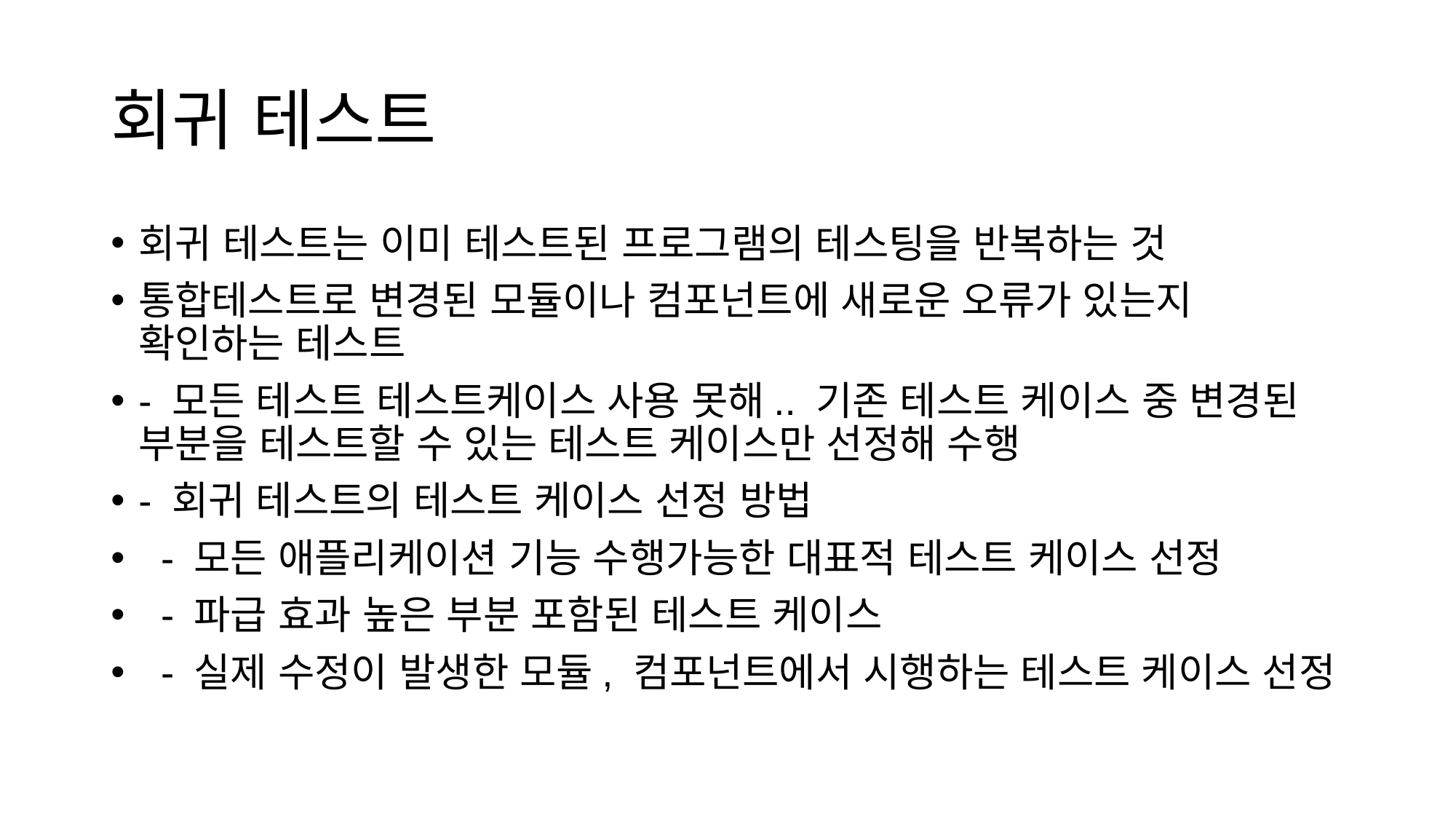

# 회귀 테스트
회귀 테스트는 이미 테스트된 프로그램의 테스팅을 반복하는 것
통합테스트로 변경된 모듈이나 컴포넌트에 새로운 오류가 있는지 확인하는 테스트
- 모든 테스트 테스트케이스 사용 못해.. 기존 테스트 케이스 중 변경된 부분을 테스트할 수 있는 테스트 케이스만 선정해 수행
- 회귀 테스트의 테스트 케이스 선정 방법
  - 모든 애플리케이션 기능 수행가능한 대표적 테스트 케이스 선정
  - 파급 효과 높은 부분 포함된 테스트 케이스
  - 실제 수정이 발생한 모듈, 컴포넌트에서 시행하는 테스트 케이스 선정